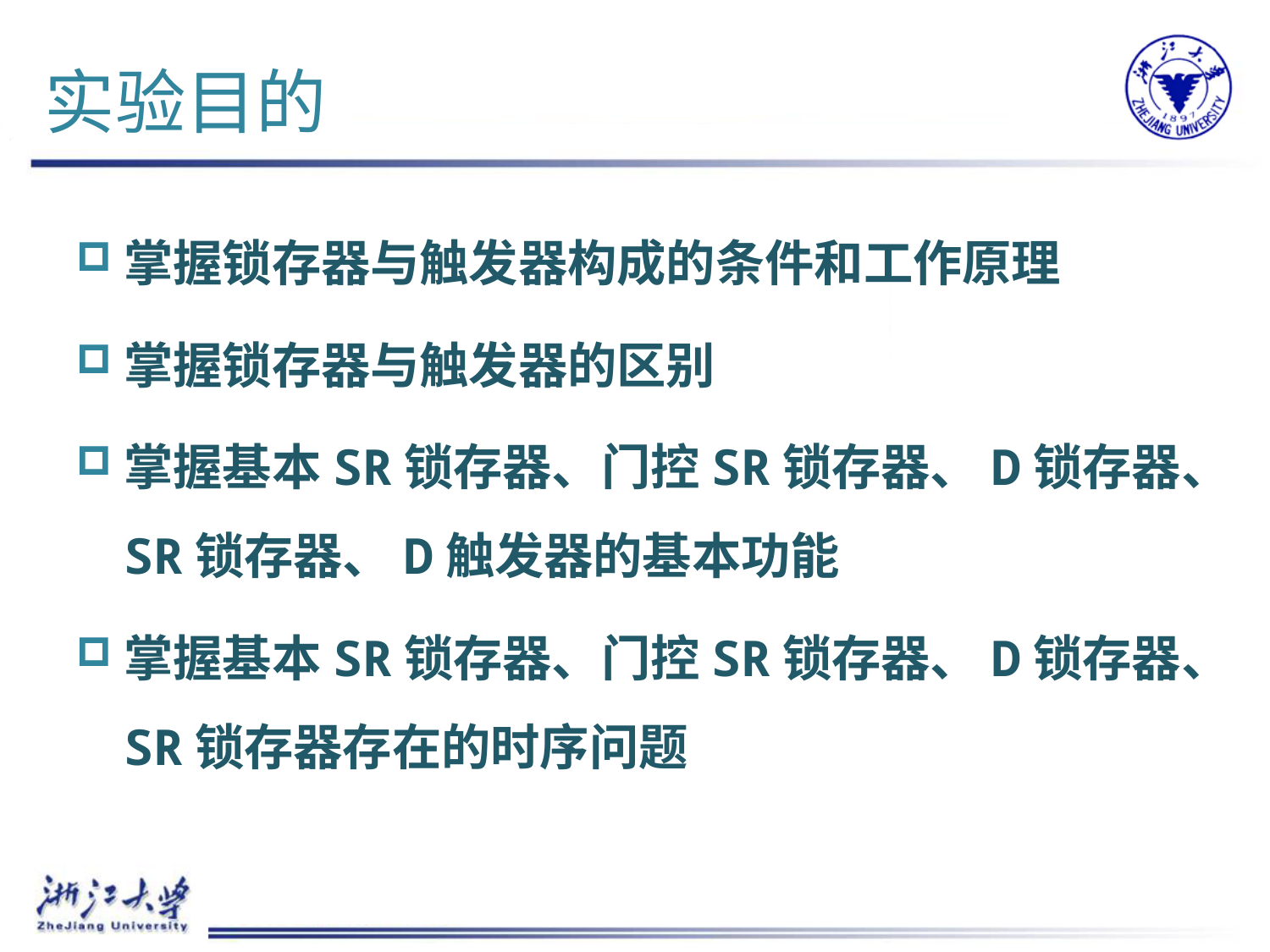

# 实验目的
掌握锁存器与触发器构成的条件和工作原理
掌握锁存器与触发器的区别
掌握基本SR锁存器、门控SR锁存器、D锁存器、SR锁存器、D触发器的基本功能
掌握基本SR锁存器、门控SR锁存器、D锁存器、SR锁存器存在的时序问题